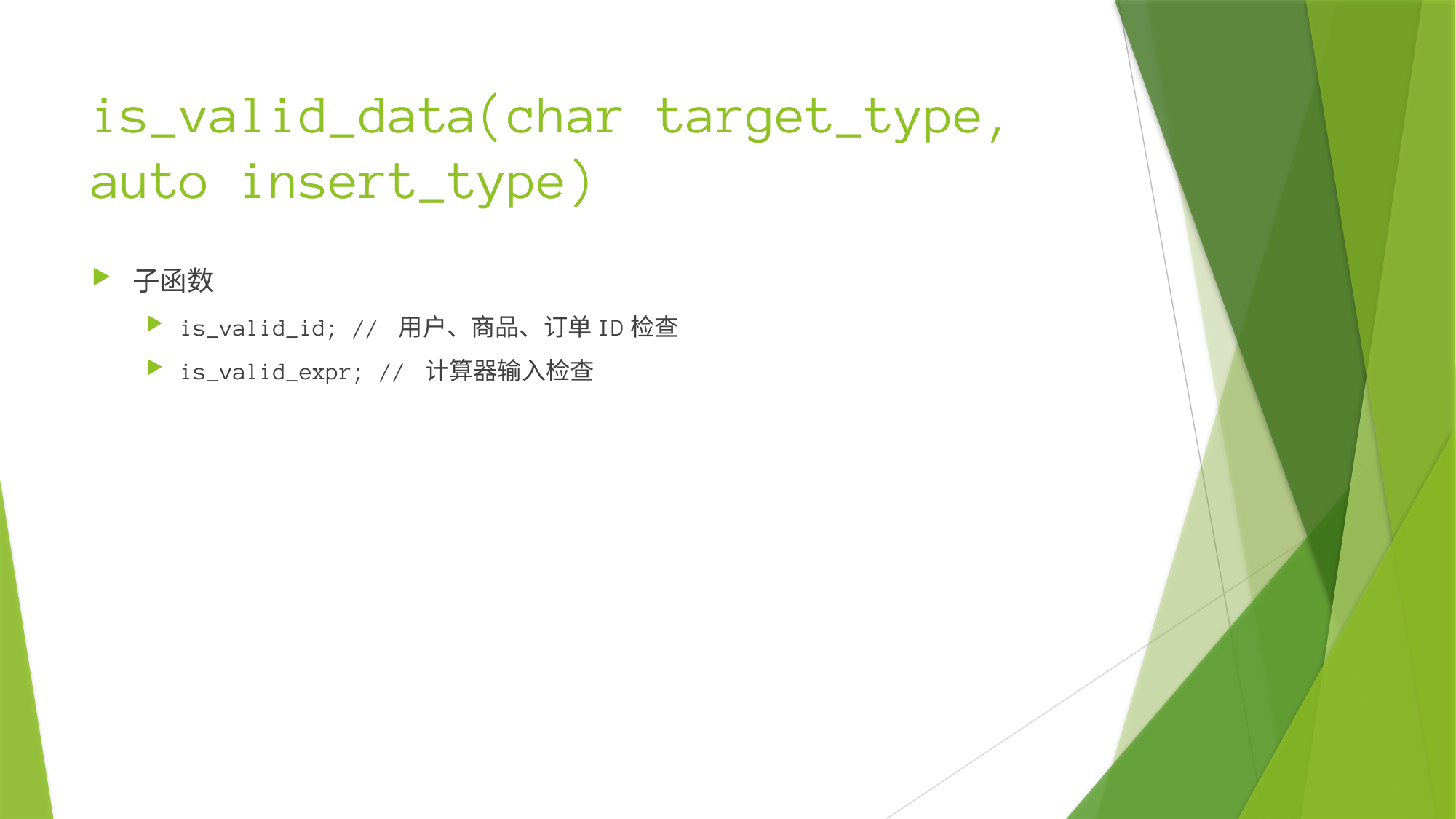

# is_valid_data(char target_type, auto insert_type)
子函数
is_valid_id; // 用户、商品、订单ID检查
is_valid_expr; // 计算器输入检查